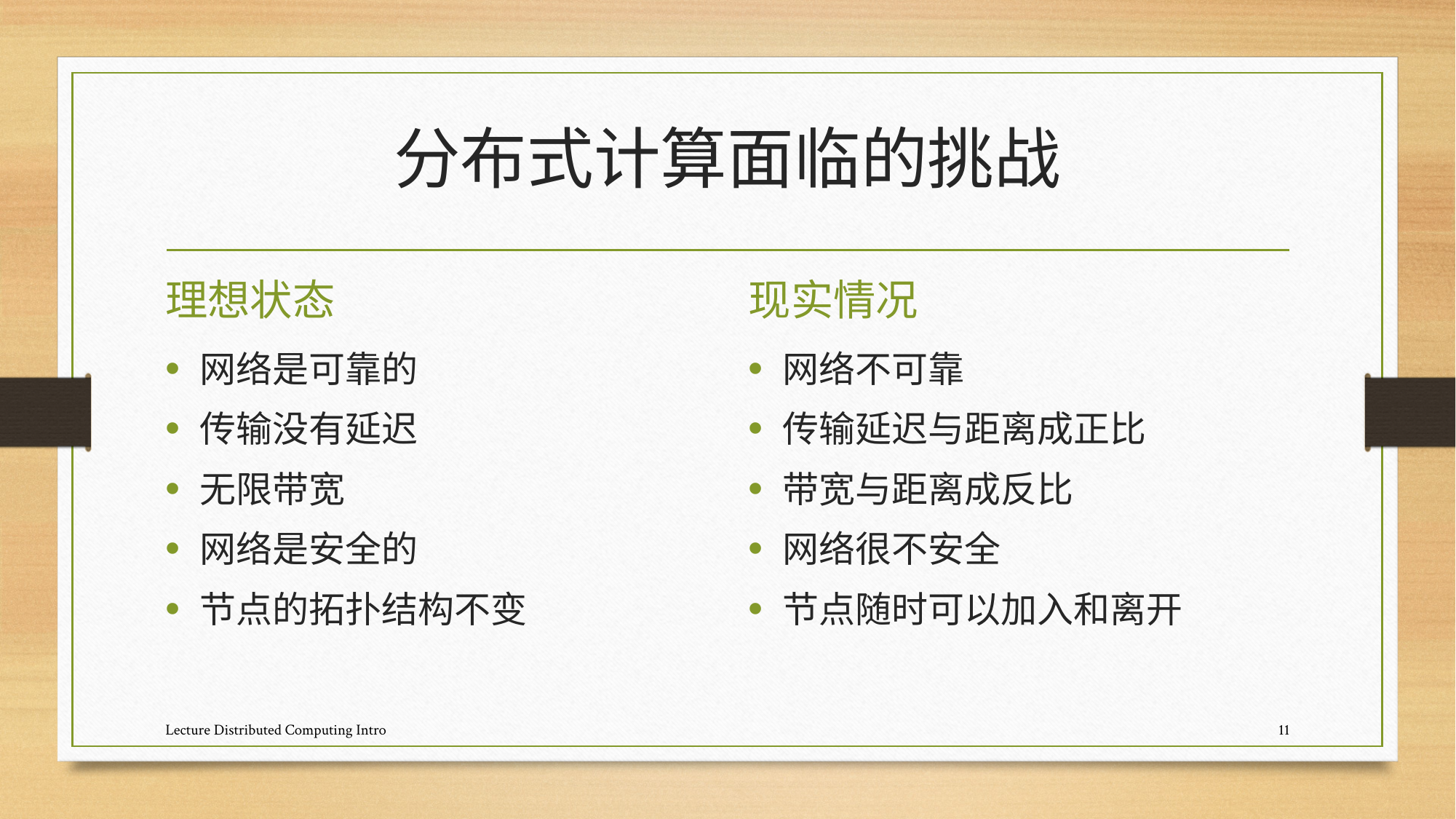

# 分布式计算面临的挑战
理想状态
现实情况
网络是可靠的
传输没有延迟
无限带宽
网络是安全的
节点的拓扑结构不变
网络不可靠
传输延迟与距离成正比
带宽与距离成反比
网络很不安全
节点随时可以加入和离开
Lecture Distributed Computing Intro
11